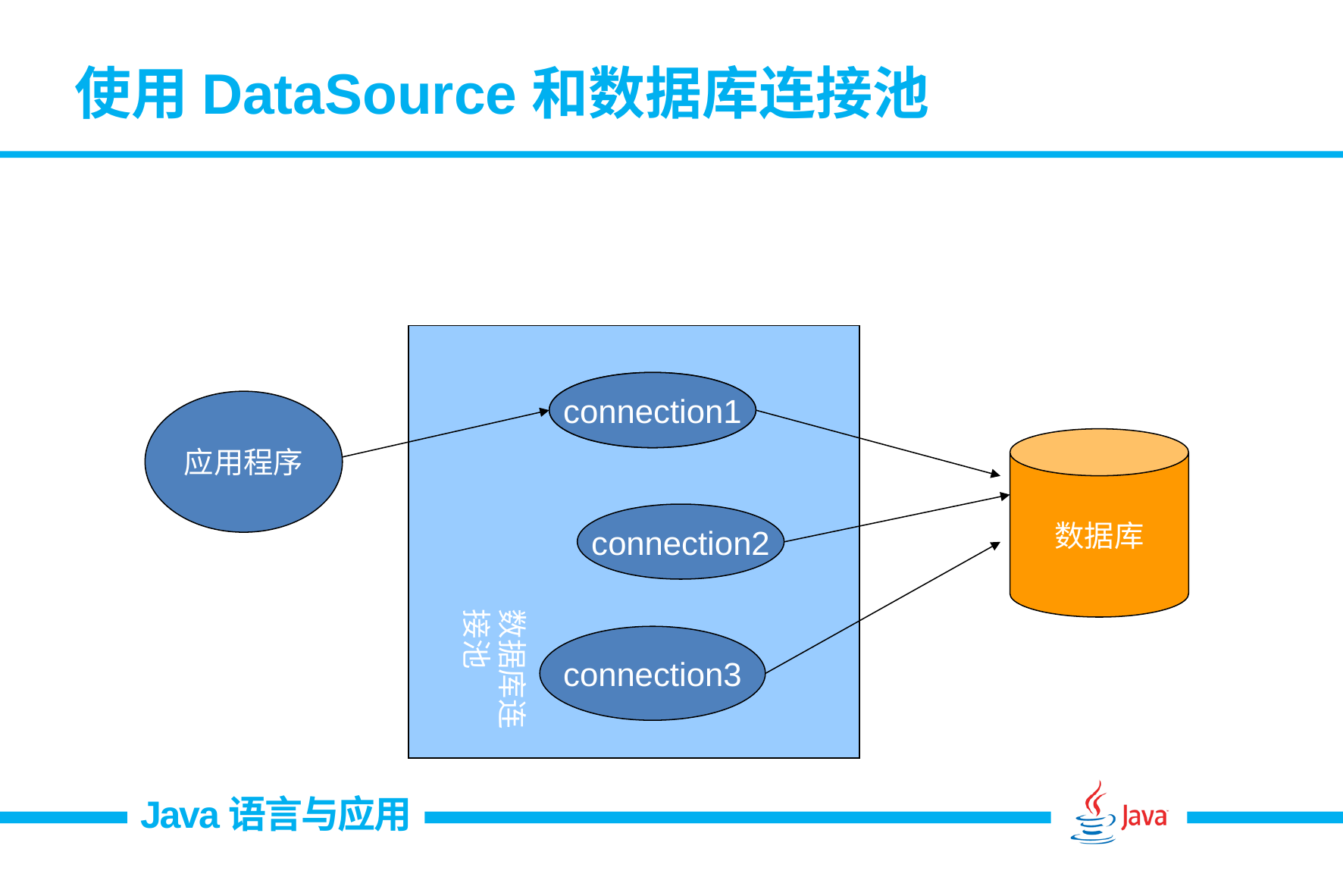

# 使用DataSource和数据库连接池

connection1
connection1
应用程序

数据库

connection2

数据库连接池
connection3